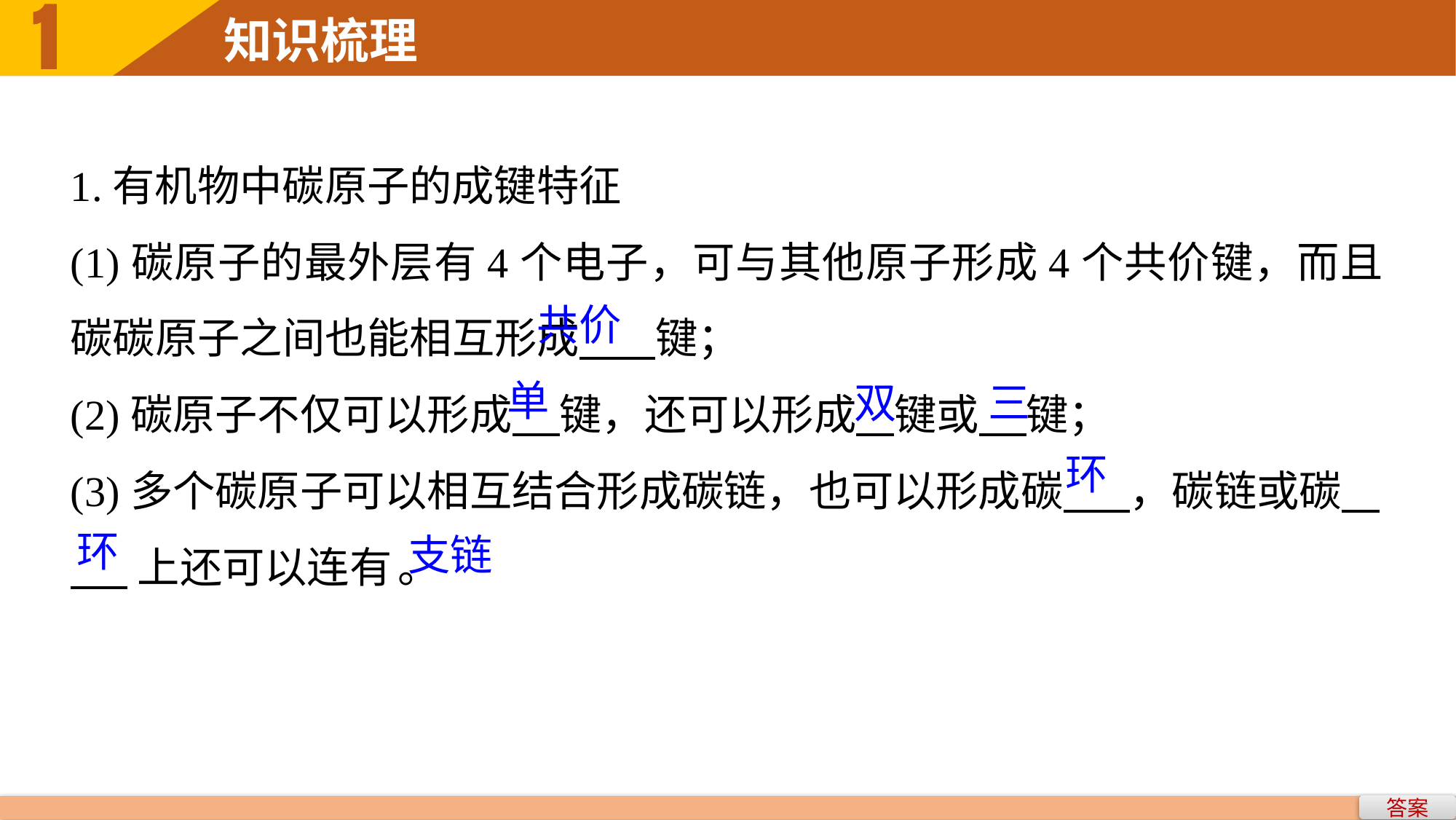

1.有机物中碳原子的成键特征
(1)碳原子的最外层有4个电子，可与其他原子形成4个共价键，而且碳碳原子之间也能相互形成        键；
(2)碳原子不仅可以形成     键，还可以形成    键或     键；
(3)多个碳原子可以相互结合形成碳链，也可以形成碳       ，碳链或碳
      上还可以连有	。
共价
单
双
三
环
环
支链
答案